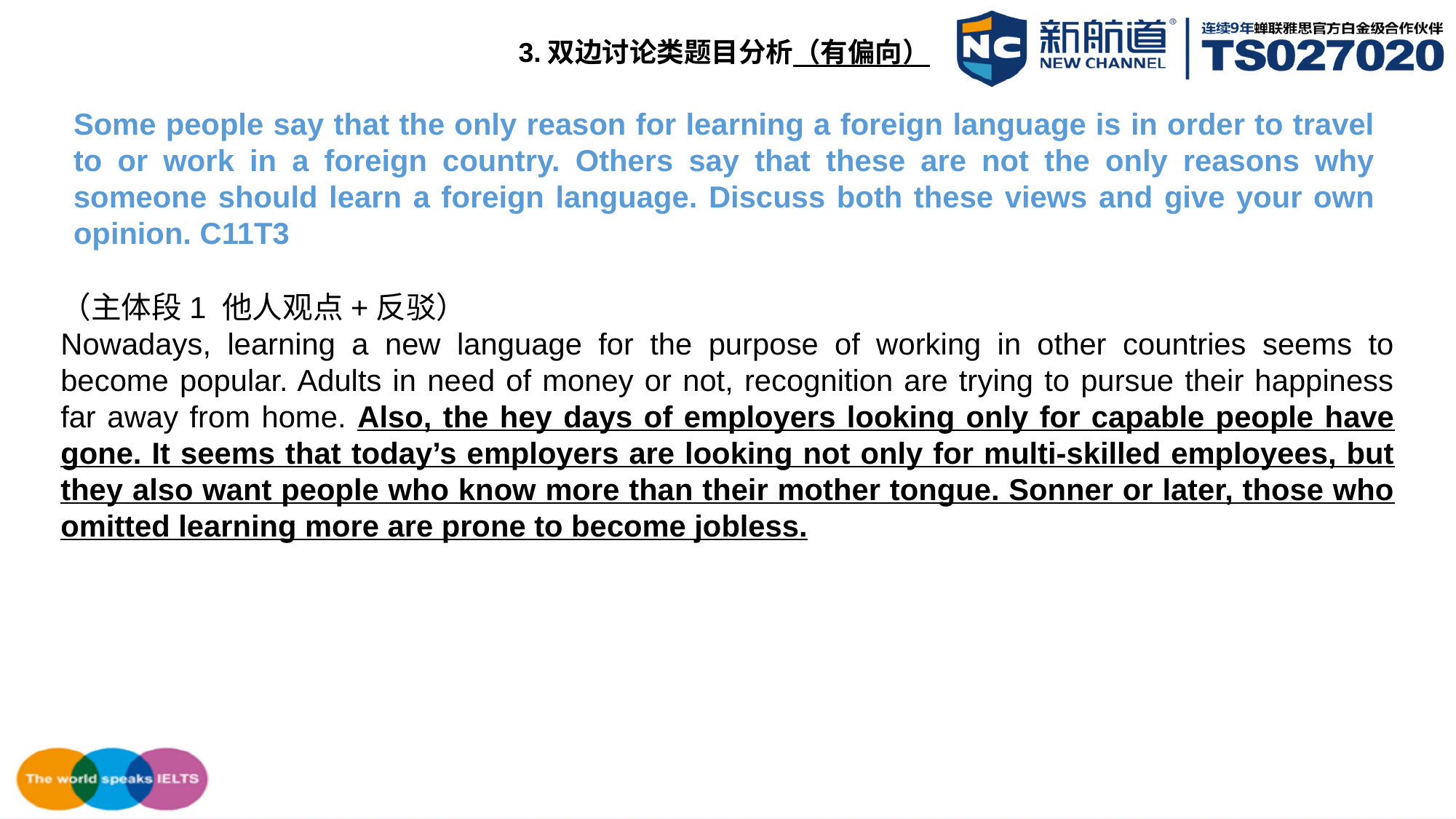

3.双边讨论类题目分析（有偏向）
Some people say that the only reason for learning a foreign language is in order to travel to or work in a foreign country. Others say that these are not the only reasons why someone should learn a foreign language. Discuss both these views and give your own opinion. C11T3

（主体段1 他人观点+反驳）
Nowadays, learning a new language for the purpose of working in other countries seems to become popular. Adults in need of money or not, recognition are trying to pursue their happiness far away from home. Also, the hey days of employers looking only for capable people have gone. It seems that today’s employers are looking not only for multi-skilled employees, but they also want people who know more than their mother tongue. Sonner or later, those who omitted learning more are prone to become jobless.